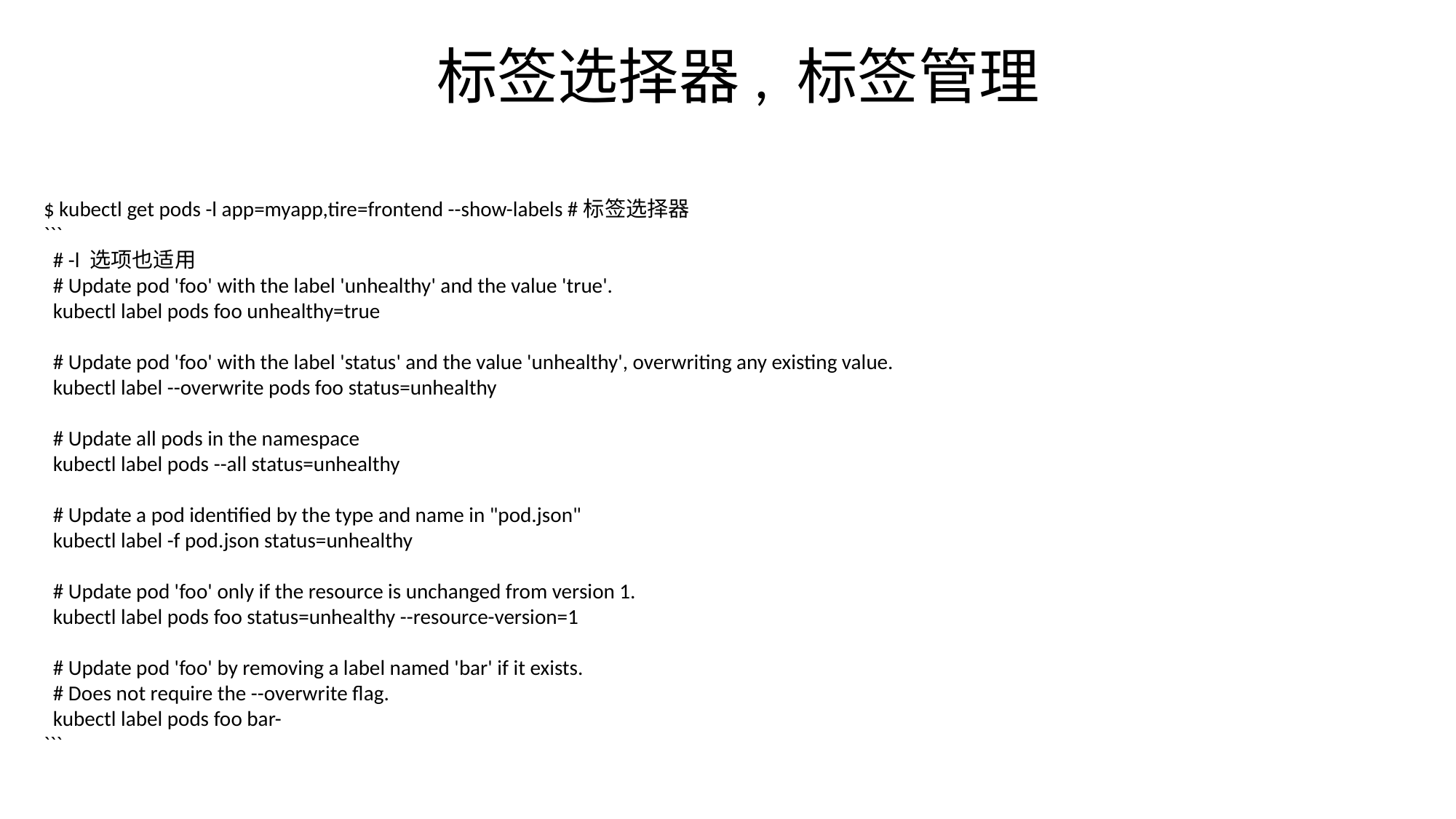

标签选择器, 标签管理
$ kubectl get pods -l app=myapp,tire=frontend --show-labels #标签选择器
```
  # -l 选项也适用
  # Update pod 'foo' with the label 'unhealthy' and the value 'true'.
  kubectl label pods foo unhealthy=true

  # Update pod 'foo' with the label 'status' and the value 'unhealthy', overwriting any existing value.
  kubectl label --overwrite pods foo status=unhealthy

  # Update all pods in the namespace
  kubectl label pods --all status=unhealthy

  # Update a pod identified by the type and name in "pod.json"
  kubectl label -f pod.json status=unhealthy

  # Update pod 'foo' only if the resource is unchanged from version 1.
  kubectl label pods foo status=unhealthy --resource-version=1

  # Update pod 'foo' by removing a label named 'bar' if it exists.
  # Does not require the --overwrite flag.
  kubectl label pods foo bar-
```